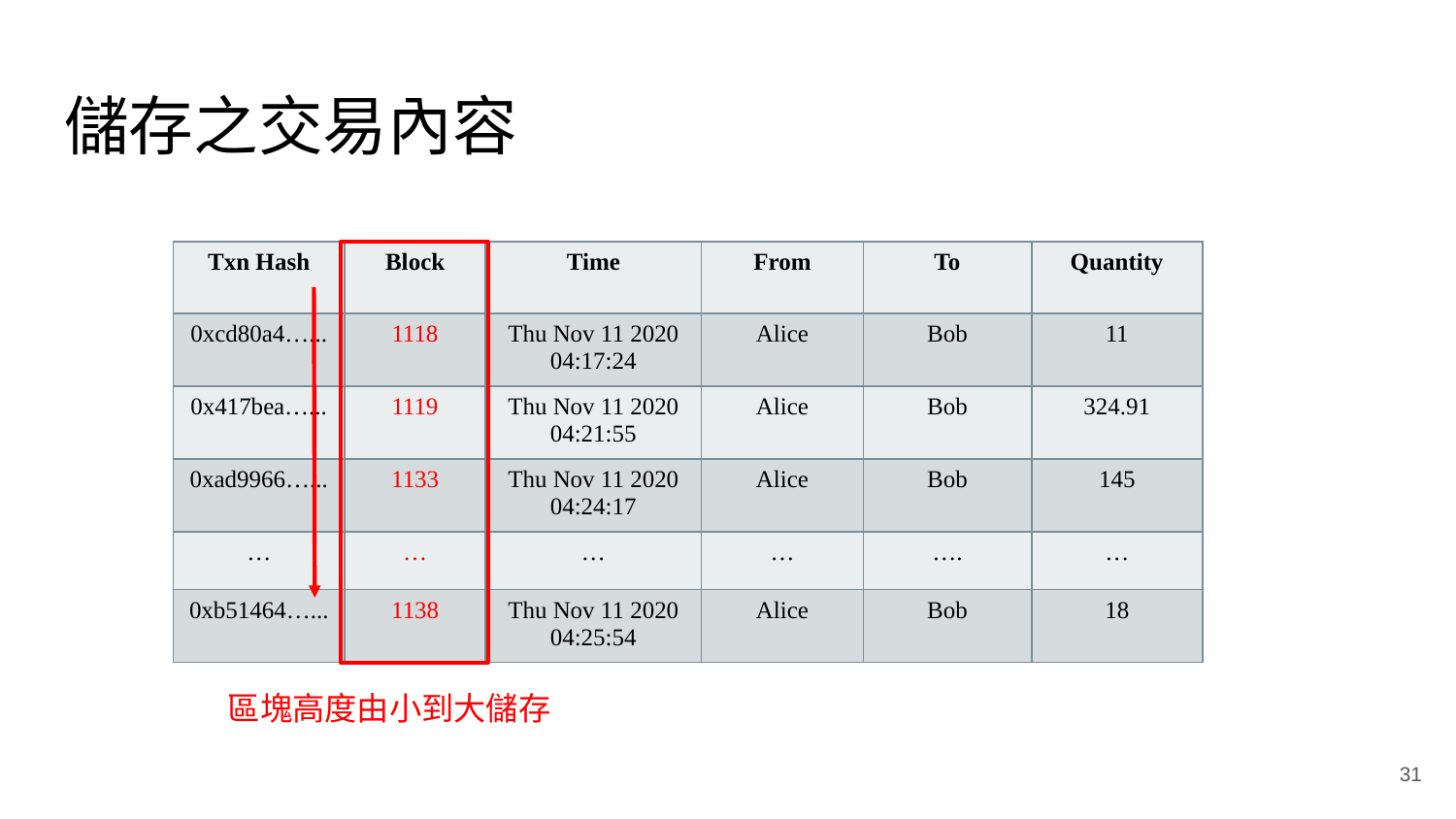

# 儲存之交易內容

| Txn Hash | Block | Time | From | To | Quantity |
| --- | --- | --- | --- | --- | --- |
| 0xcd80a4…... | 1118 | Thu Nov 11 2020 04:17:24 | Alice | Bob | 11 |
| 0x417bea…... | 1119 | Thu Nov 11 2020 04:21:55 | Alice | Bob | 324.91 |
| 0xad9966…... | 1133 | Thu Nov 11 2020 04:24:17 | Alice | Bob | 145 |
| … | … | … | … | …. | … |
| 0xb51464…... | 1138 | Thu Nov 11 2020 04:25:54 | Alice | Bob | 18 |
區塊高度由小到大儲存
31